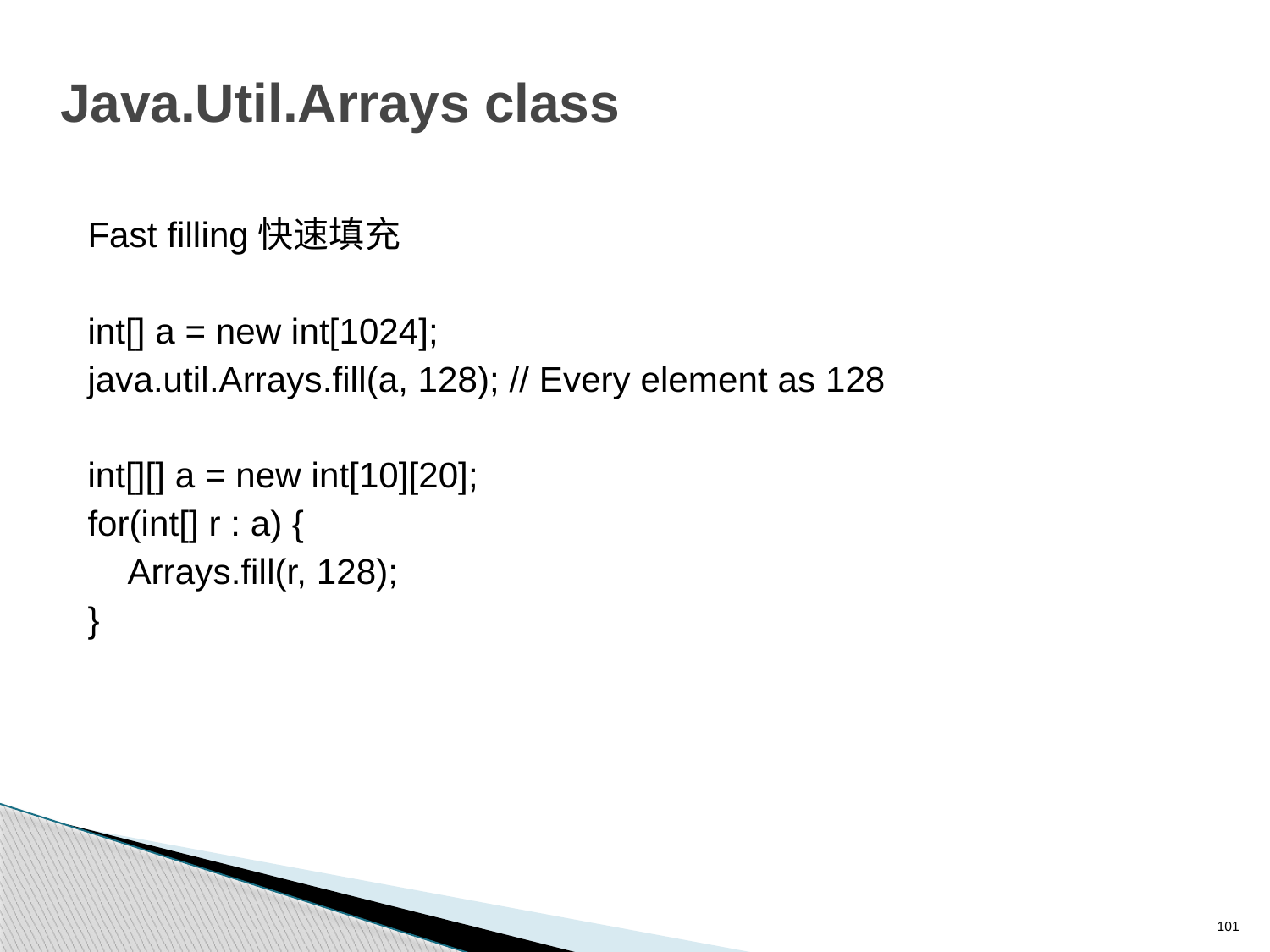

# Java.Util.Arrays class
Fast filling快速填充

int[] a = new int[1024];
java.util.Arrays.fill(a, 128); // Every element as 128

int[][] a = new int[10][20];
for(int[] r : a) {
    Arrays.fill(r, 128);
}

101